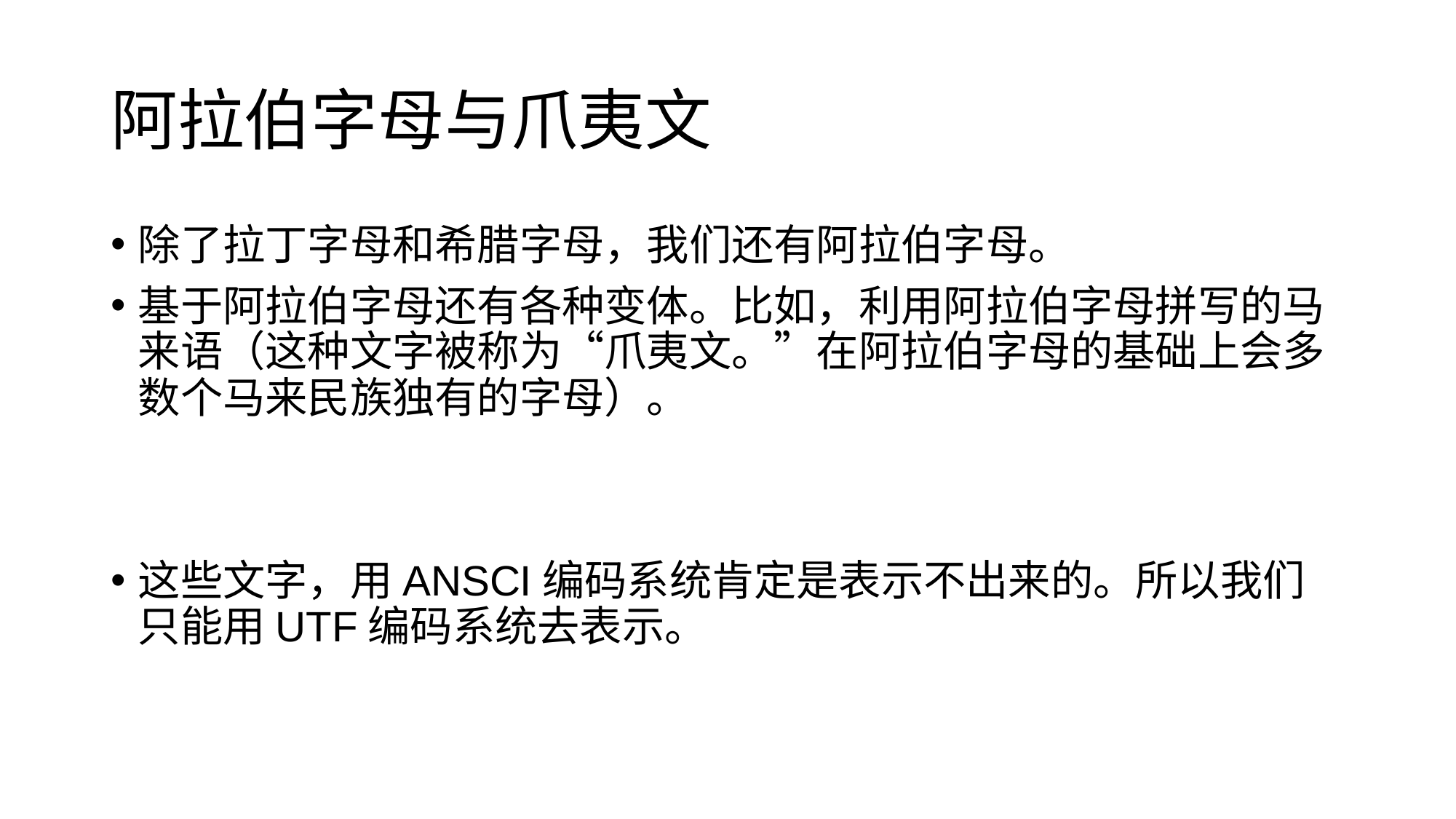

# 阿拉伯字母与爪夷文
除了拉丁字母和希腊字母，我们还有阿拉伯字母。
基于阿拉伯字母还有各种变体。比如，利用阿拉伯字母拼写的马来语（这种文字被称为“爪夷文。”在阿拉伯字母的基础上会多数个马来民族独有的字母）。

这些文字，用ANSCI编码系统肯定是表示不出来的。所以我们只能用UTF编码系统去表示。